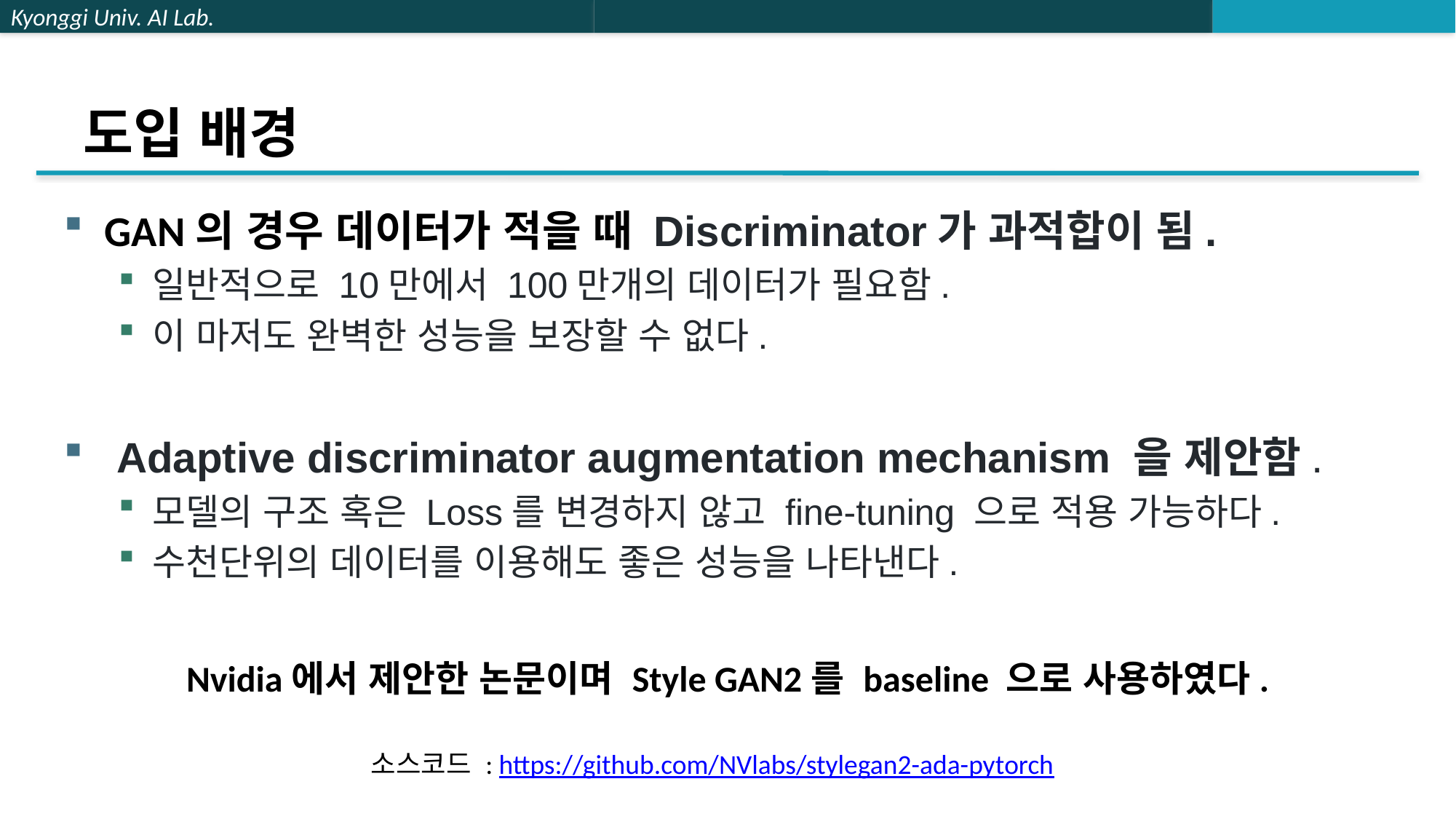

# 도입 배경
GAN의 경우 데이터가 적을 때 Discriminator가 과적합이 됨.
일반적으로 10만에서 100만개의 데이터가 필요함.
이 마저도 완벽한 성능을 보장할 수 없다.

 Adaptive discriminator augmentation mechanism 을 제안함.
모델의 구조 혹은 Loss를 변경하지 않고 fine-tuning 으로 적용 가능하다.
수천단위의 데이터를 이용해도 좋은 성능을 나타낸다.

Nvidia에서 제안한 논문이며 Style GAN2를 baseline 으로 사용하였다.
소스코드 : https://github.com/NVlabs/stylegan2-ada-pytorch